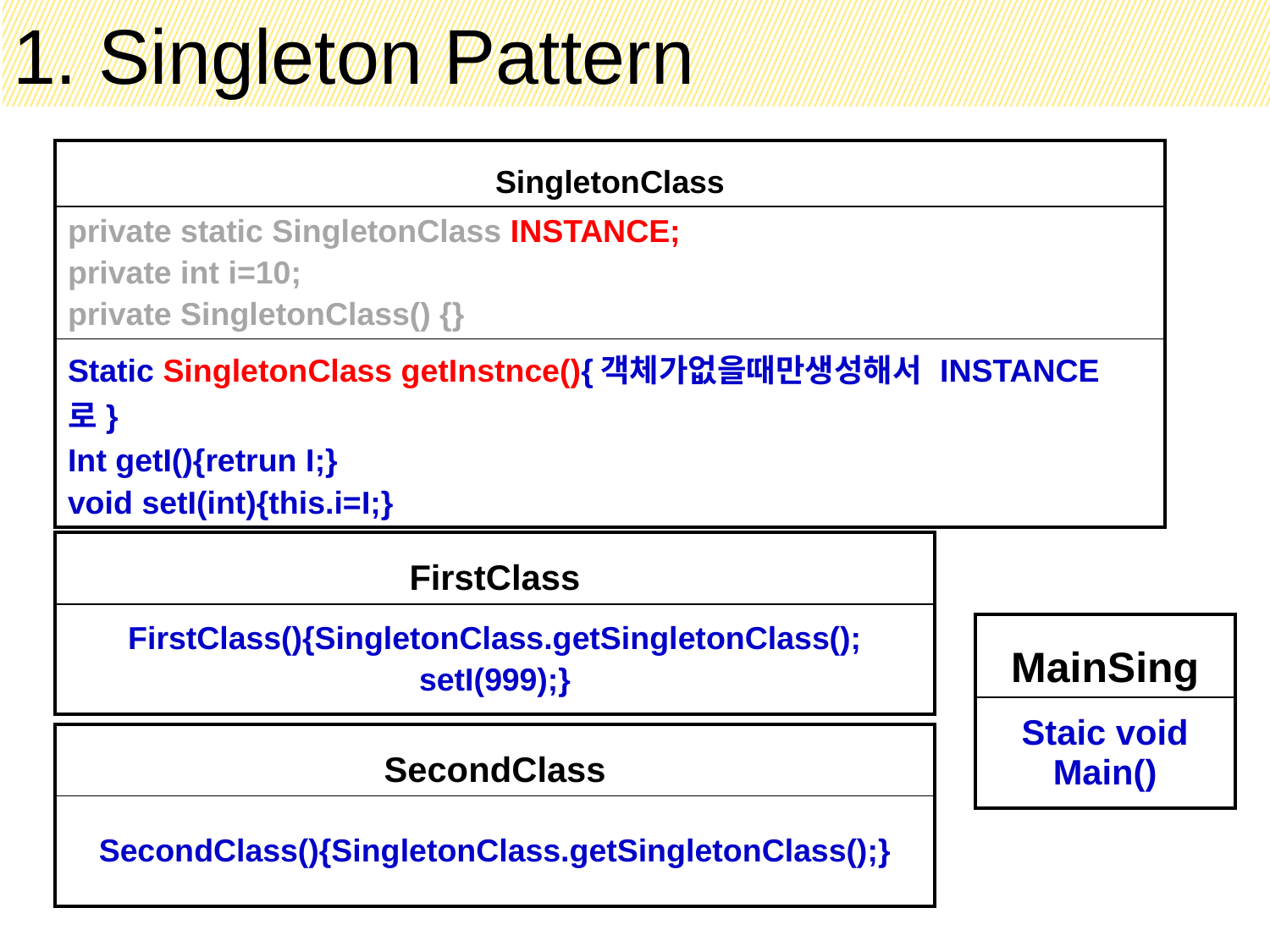

# 1. Singleton Pattern
| SingletonClass |
| --- |
| private static SingletonClass INSTANCE; private int i=10; private SingletonClass() {} |
| Static SingletonClass getInstnce(){객체가없을때만생성해서 INSTANCE로} Int getI(){retrun I;} void setI(int){this.i=I;} |
| FirstClass |
| --- |
| FirstClass(){SingletonClass.getSingletonClass(); setI(999);} |
| MainSing |
| --- |
| Staic void Main() |
| SecondClass |
| --- |
| SecondClass(){SingletonClass.getSingletonClass();} |